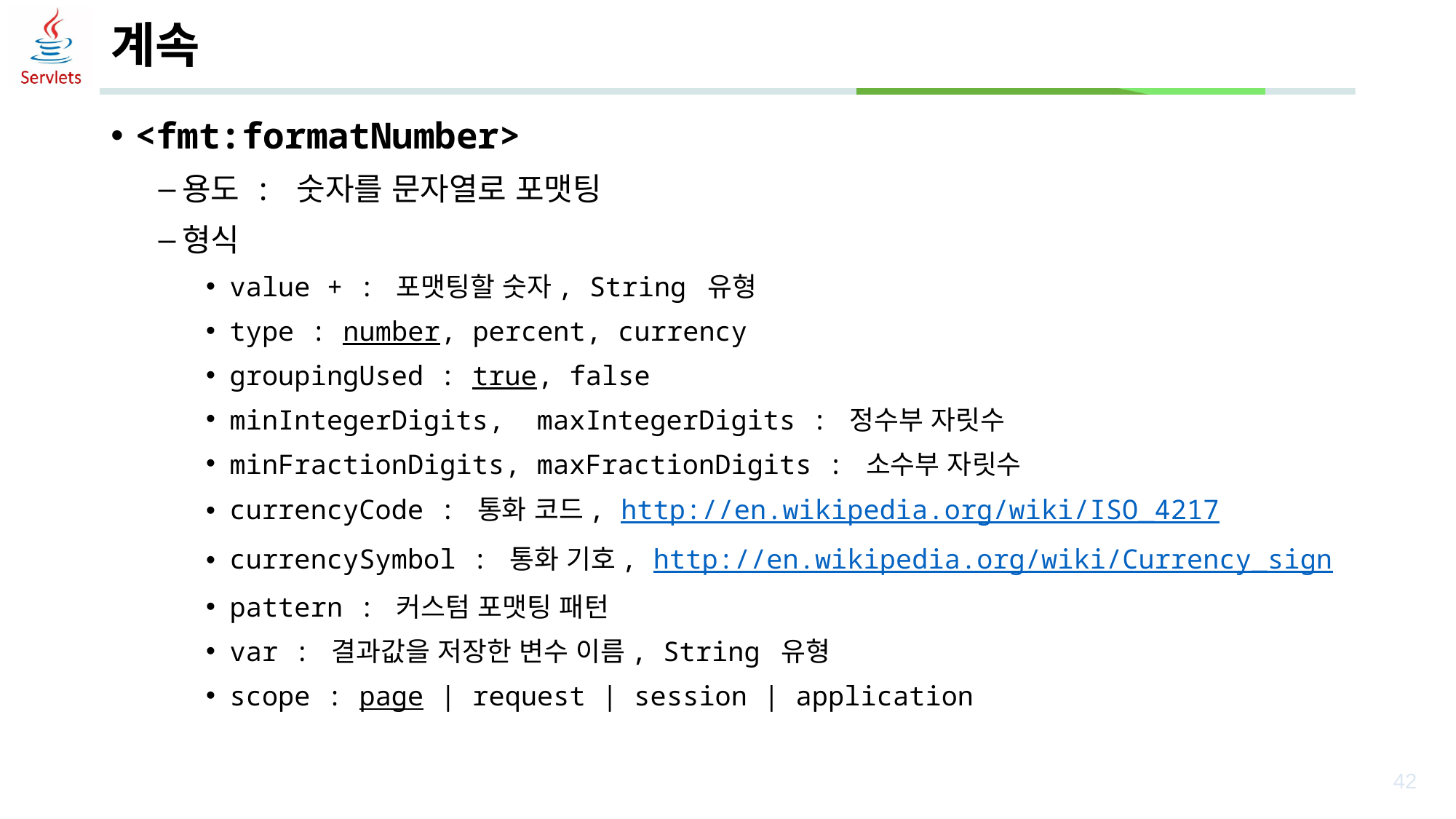

# 계속
<fmt:formatNumber>
용도 : 숫자를 문자열로 포맷팅
형식
value + : 포맷팅할 숫자, String 유형
type : number, percent, currency
groupingUsed : true, false
minIntegerDigits,  maxIntegerDigits : 정수부 자릿수
minFractionDigits, maxFractionDigits : 소수부 자릿수
currencyCode : 통화 코드, http://en.wikipedia.org/wiki/ISO_4217
currencySymbol : 통화 기호, http://en.wikipedia.org/wiki/Currency_sign
pattern : 커스텀 포맷팅 패턴
var : 결과값을 저장한 변수 이름, String 유형
scope : page | request | session | application
42